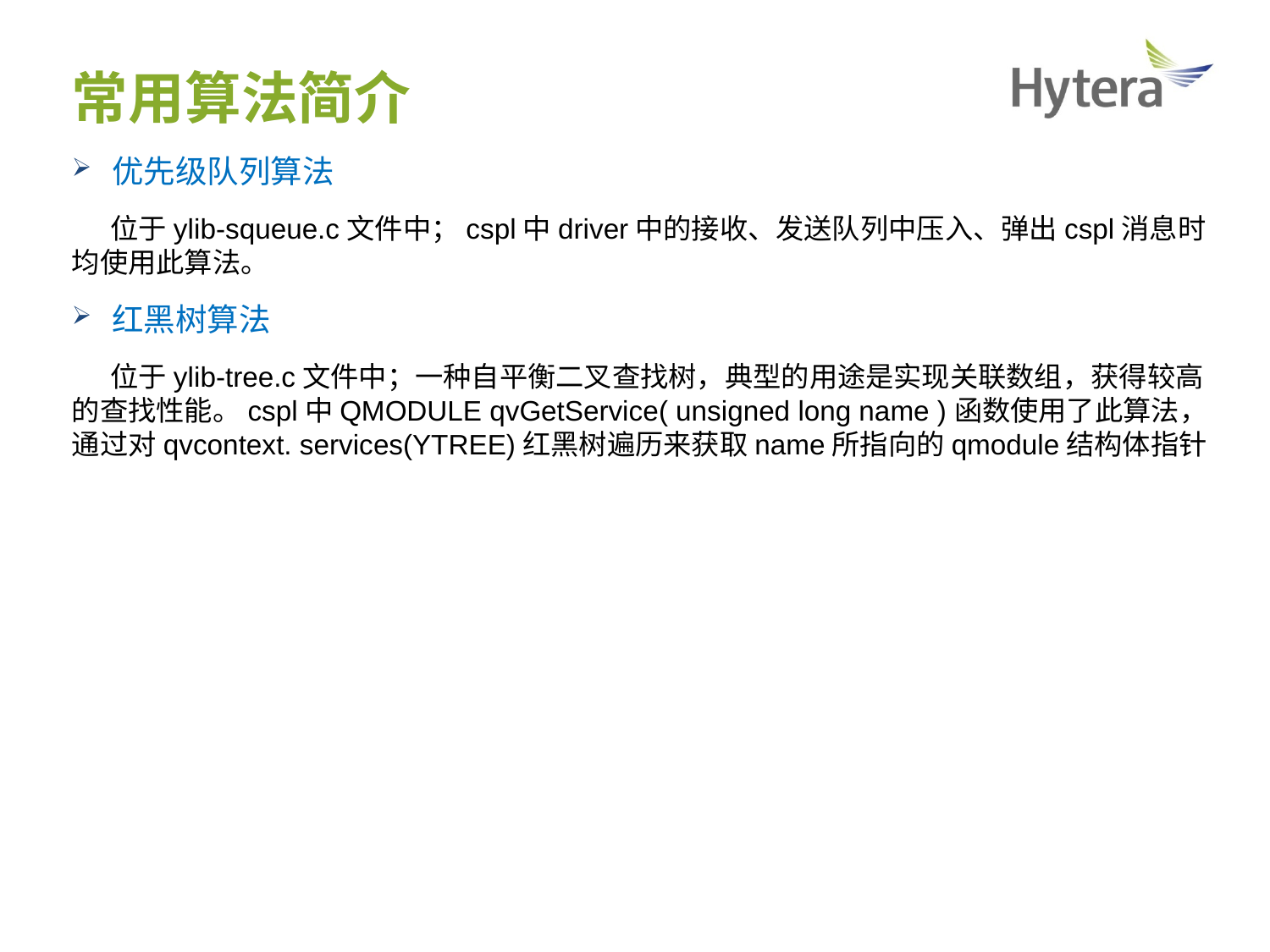

常用算法简介
优先级队列算法
     位于ylib-squeue.c文件中；cspl中driver中的接收、发送队列中压入、弹出cspl消息时均使用此算法。
红黑树算法
     位于ylib-tree.c文件中；一种自平衡二叉查找树，典型的用途是实现关联数组，获得较高的查找性能。cspl中QMODULE qvGetService( unsigned long name )函数使用了此算法，通过对qvcontext. services(YTREE)红黑树遍历来获取name所指向的qmodule结构体指针